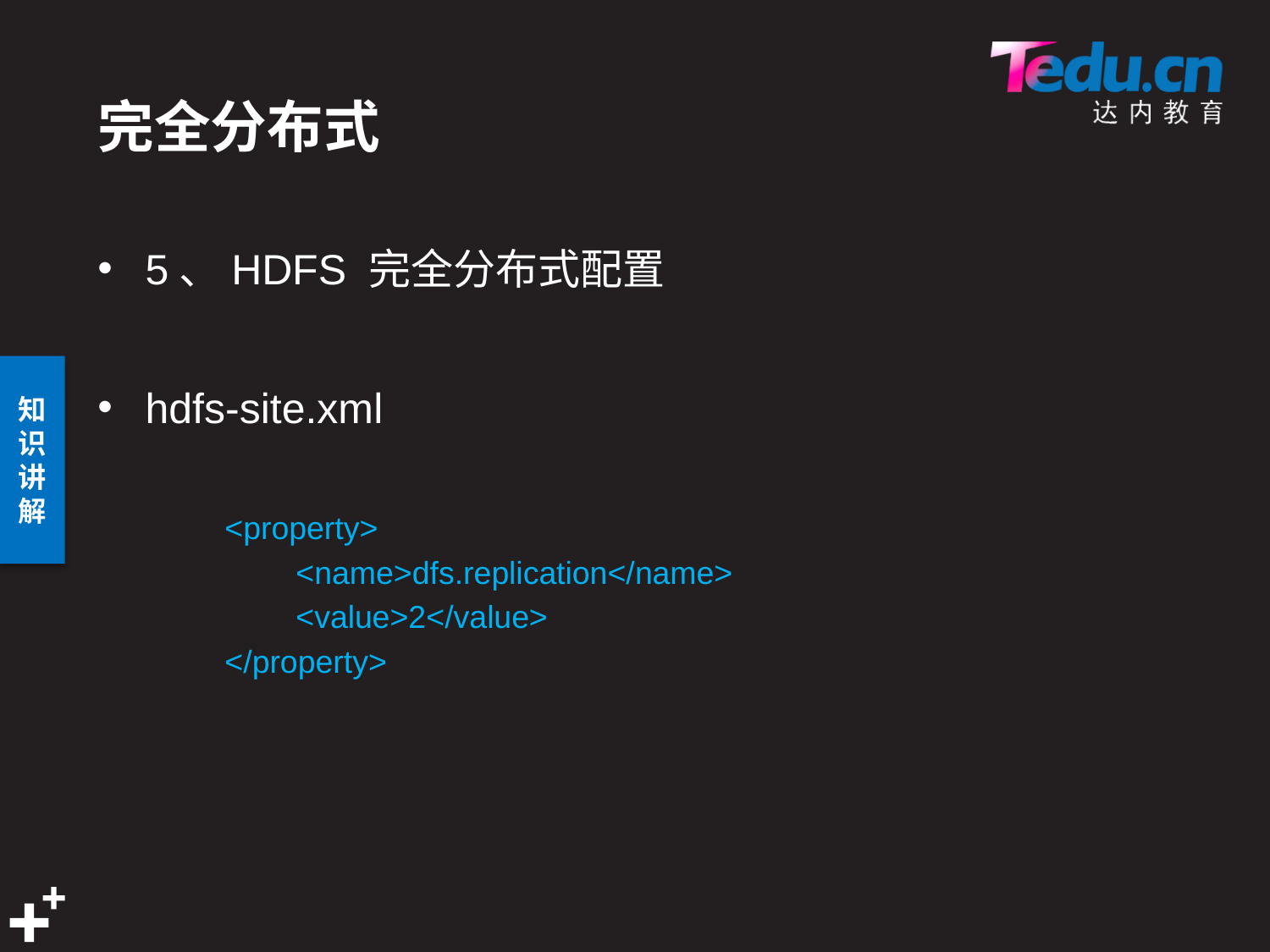

# 完全分布式
5、HDFS 完全分布式配置

hdfs-site.xml

<property>
        <name>dfs.replication</name>
        <value>2</value>
</property>